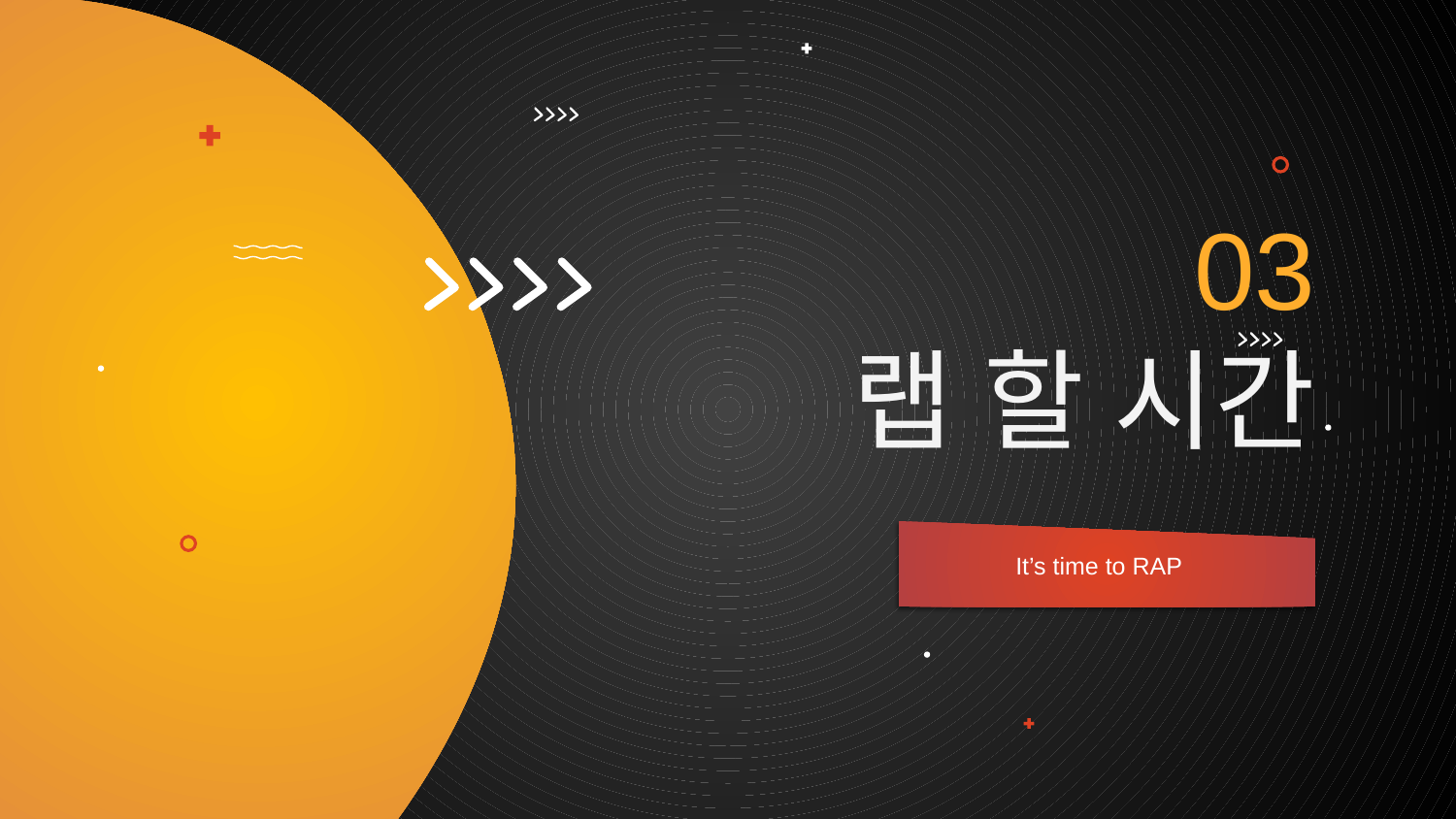

# 03 랩 할 시간

It’s time to RAP